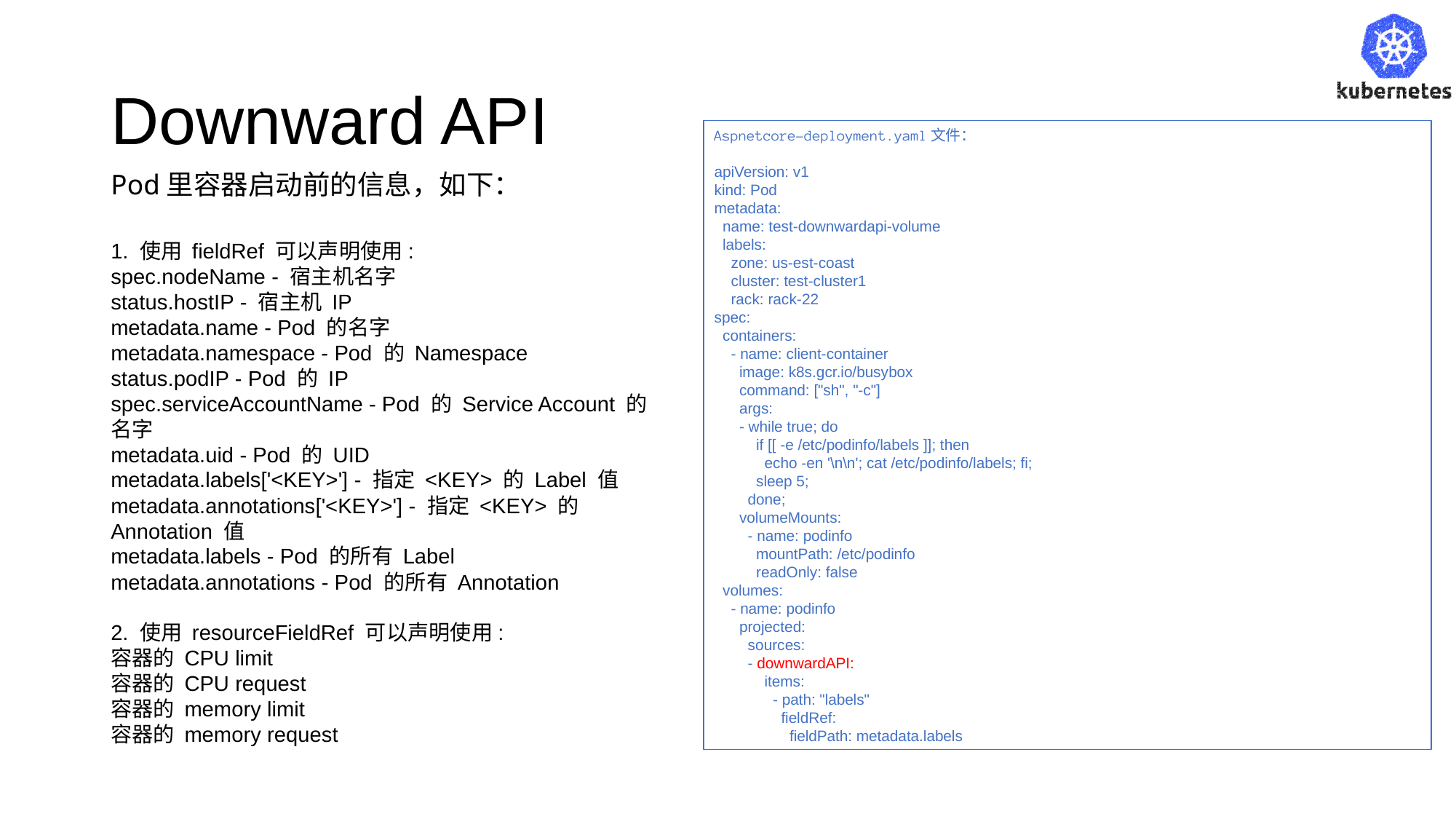

# Downward API
Aspnetcore-deployment.yaml文件：

apiVersion: v1
kind: Pod
metadata:
  name: test-downwardapi-volume
  labels:
    zone: us-est-coast
    cluster: test-cluster1
    rack: rack-22
spec:
  containers:
    - name: client-container
      image: k8s.gcr.io/busybox
      command: ["sh", "-c"]
      args:
      - while true; do
          if [[ -e /etc/podinfo/labels ]]; then
            echo -en '\n\n'; cat /etc/podinfo/labels; fi;
          sleep 5;
        done;
      volumeMounts:
        - name: podinfo
          mountPath: /etc/podinfo
          readOnly: false
  volumes:
    - name: podinfo
      projected:
        sources:
        - downwardAPI:
            items:
              - path: "labels"
                fieldRef:
                  fieldPath: metadata.labels
Pod里容器启动前的信息，如下：

1. 使用 fieldRef 可以声明使用:
spec.nodeName - 宿主机名字
status.hostIP - 宿主机 IP
metadata.name - Pod 的名字
metadata.namespace - Pod 的 Namespace
status.podIP - Pod 的 IP
spec.serviceAccountName - Pod 的 Service Account 的名字
metadata.uid - Pod 的 UID
metadata.labels['<KEY>'] - 指定 <KEY> 的 Label 值
metadata.annotations['<KEY>'] - 指定 <KEY> 的 Annotation 值
metadata.labels - Pod 的所有 Label
metadata.annotations - Pod 的所有 Annotation

2. 使用 resourceFieldRef 可以声明使用:
容器的 CPU limit
容器的 CPU request
容器的 memory limit
容器的 memory request